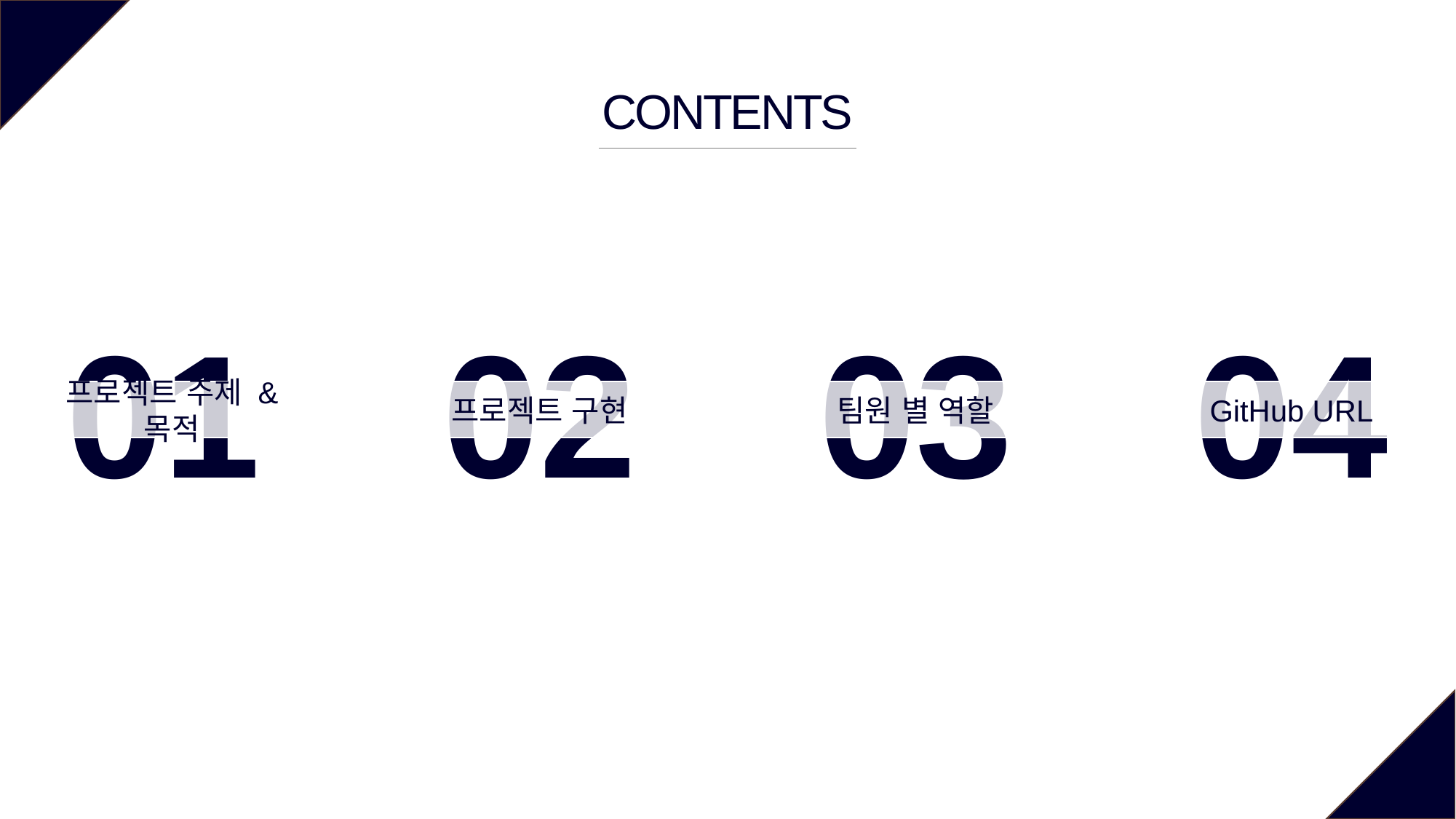

CONTENTS
01
02
03
04
프로젝트 주제 & 목적
프로젝트 구현
팀원 별 역할
GitHub URL